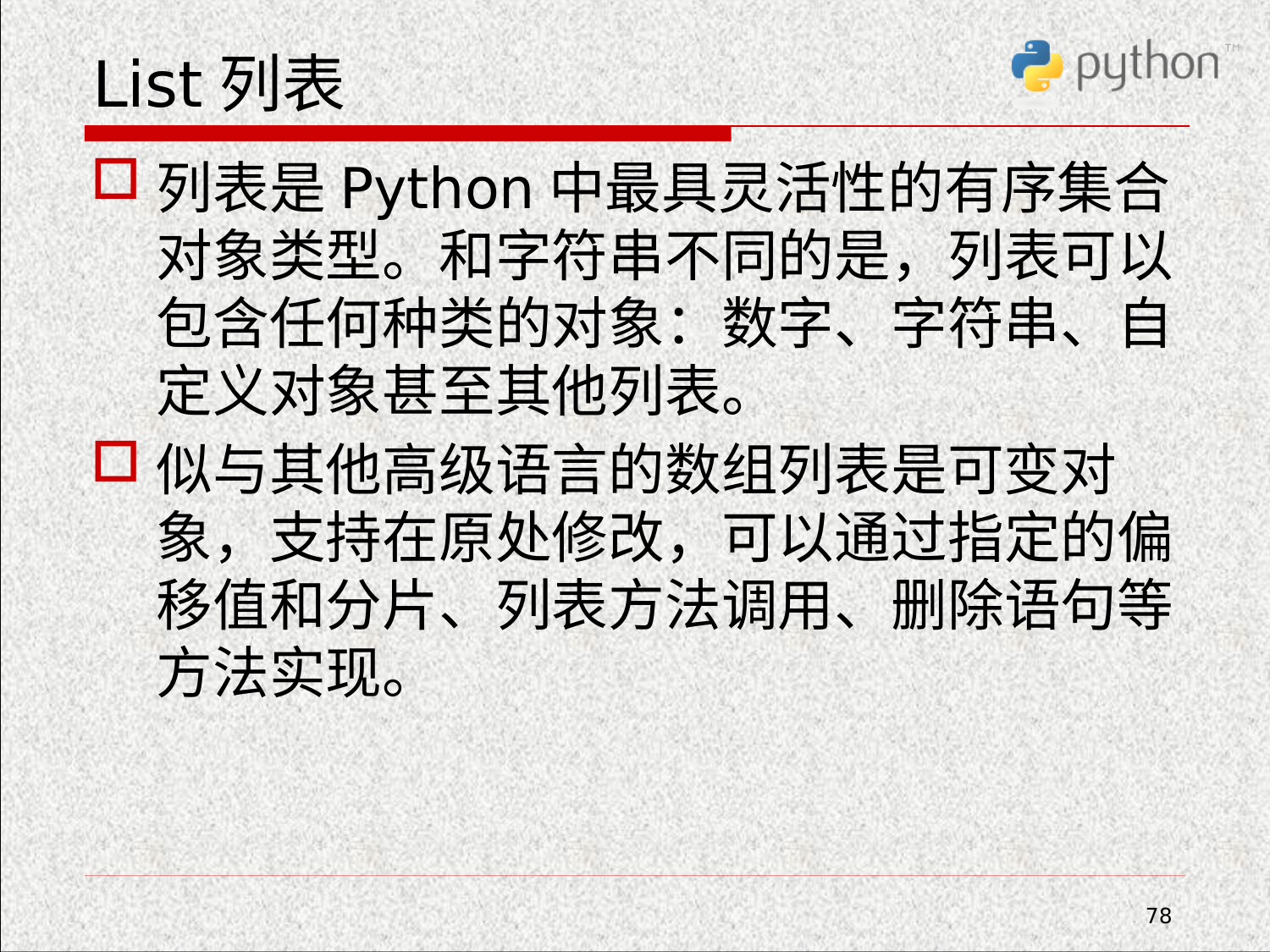

# List列表
列表是Python中最具灵活性的有序集合对象类型。和字符串不同的是，列表可以包含任何种类的对象：数字、字符串、自定义对象甚至其他列表。
似与其他高级语言的数组列表是可变对象，支持在原处修改，可以通过指定的偏移值和分片、列表方法调用、删除语句等方法实现。

78